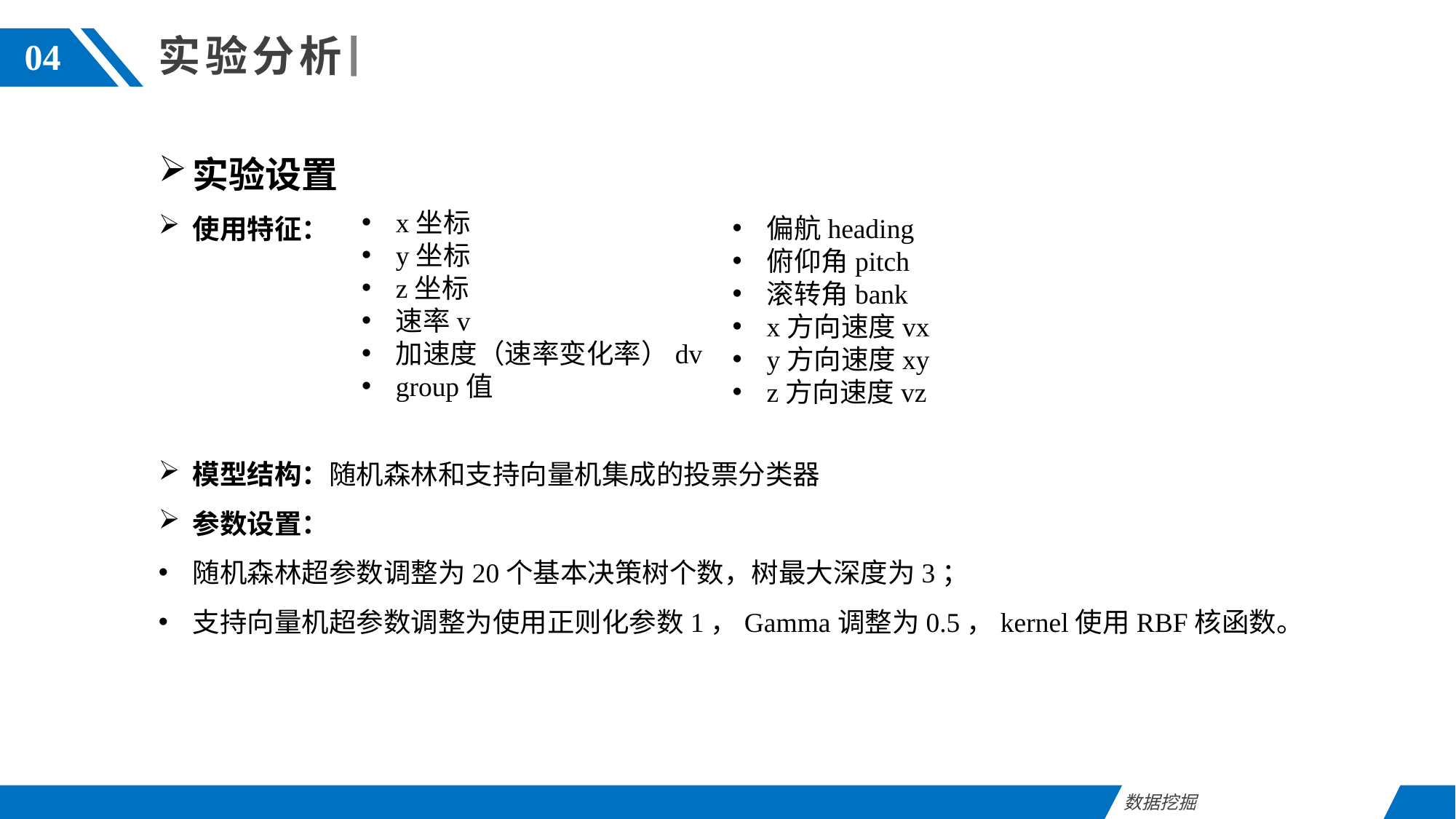

实验分析

04

实验设置
使用特征：

模型结构：随机森林和支持向量机集成的投票分类器
参数设置：
随机森林超参数调整为20个基本决策树个数，树最大深度为3；
支持向量机超参数调整为使用正则化参数1，Gamma调整为0.5，kernel使用RBF核函数。

x坐标
y坐标
z坐标
速率v
加速度（速率变化率）dv
group值

偏航heading
俯仰角pitch
滚转角bank
x方向速度vx
y方向速度xy
z方向速度vz

数据挖掘